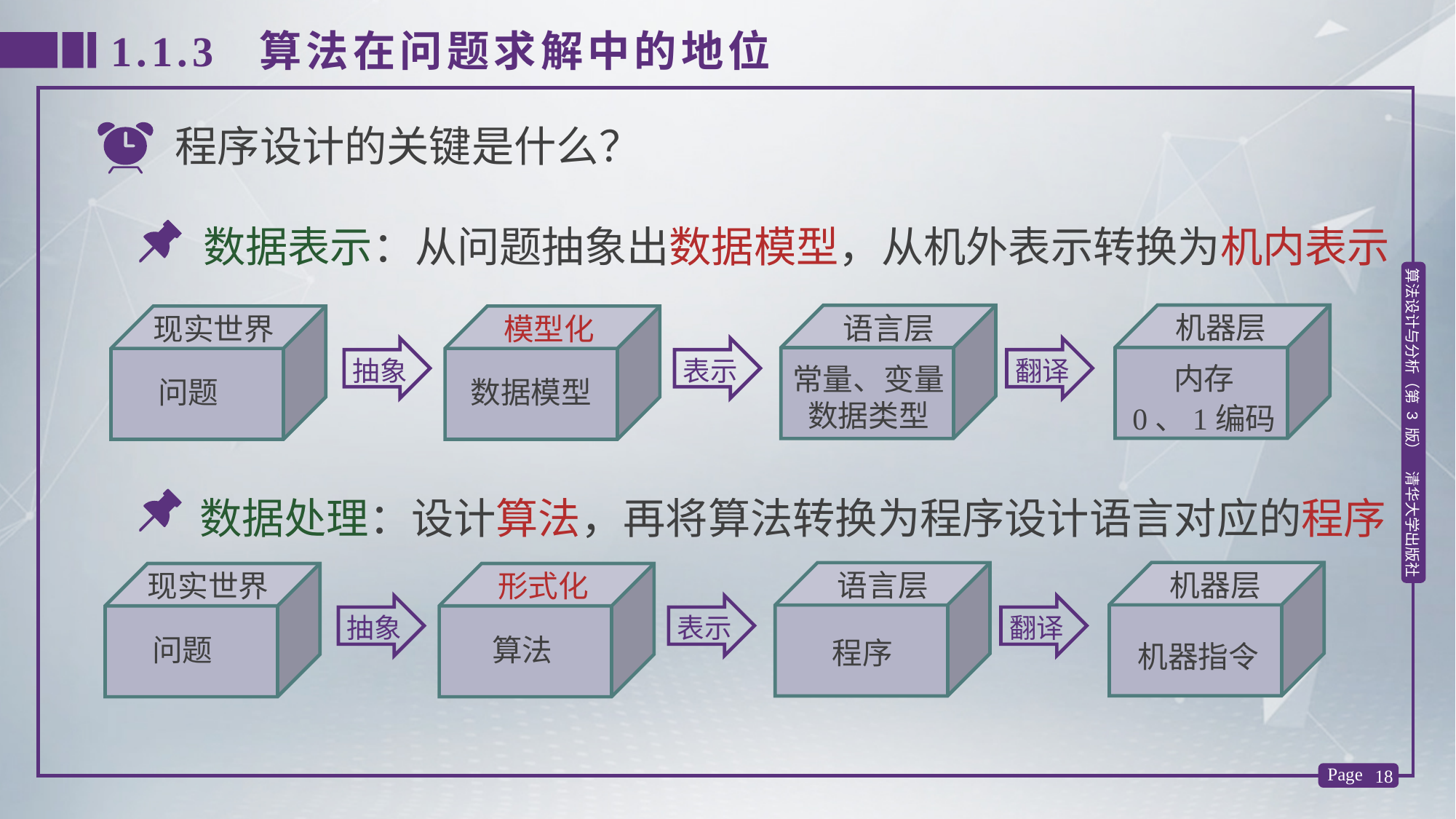

1.1.3  算法在问题求解中的地位
程序设计的关键是什么？

数据表示：从问题抽象出数据模型，从机外表示转换为机内表示

机器层

内存
0、1编码
翻译
语言层

常量、变量
数据类型
表示
现实世界

问题
模型化

数据模型
抽象
数据处理：设计算法，再将算法转换为程序设计语言对应的程序

机器层

机器指令
翻译
语言层

程序
表示
现实世界

问题
形式化

算法
抽象